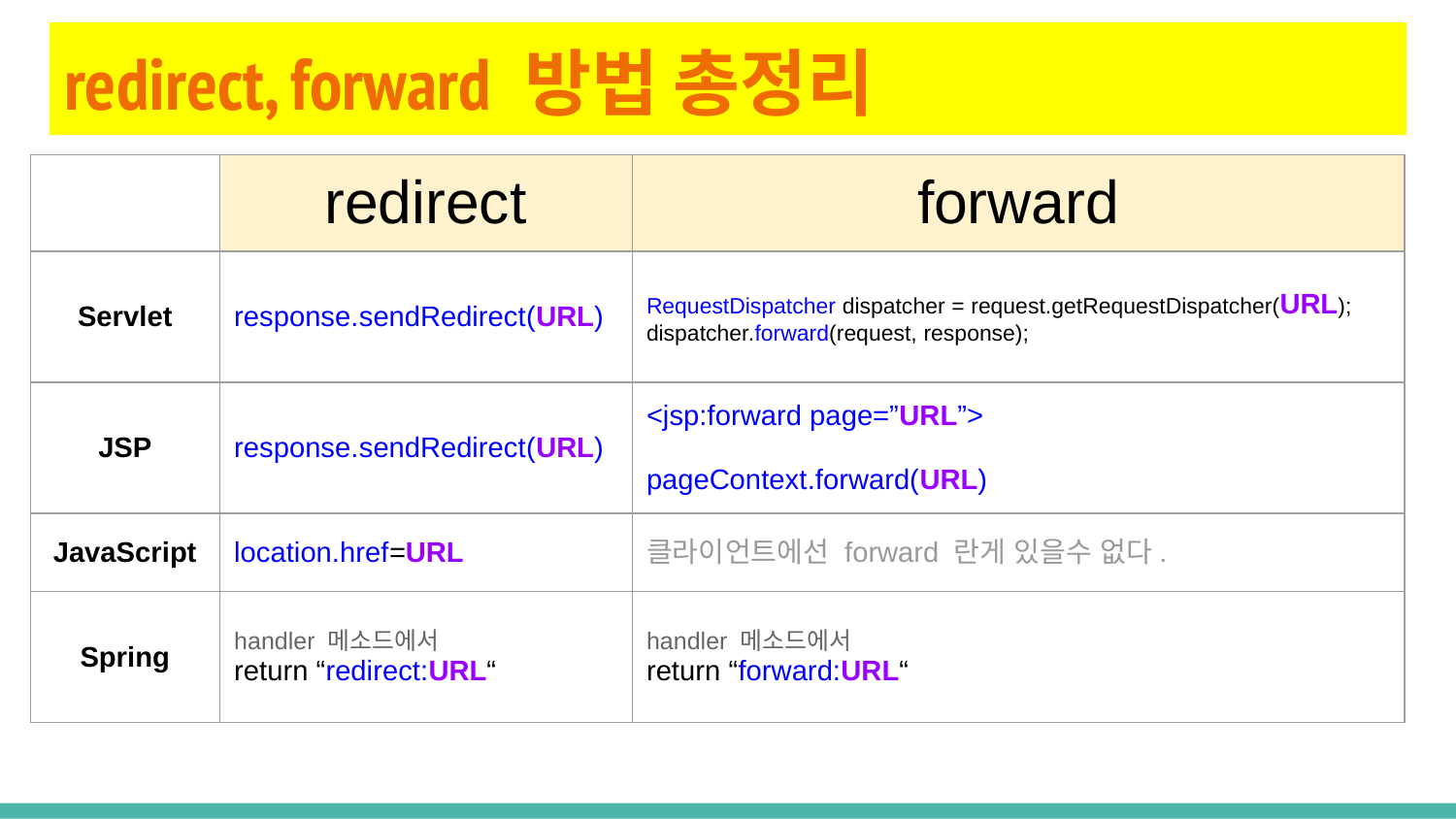

# redirect, forward 방법 총정리
|  | redirect | forward |
| --- | --- | --- |
| Servlet | response.sendRedirect(URL) | RequestDispatcher dispatcher = request.getRequestDispatcher(URL); dispatcher.forward(request, response); |
| JSP | response.sendRedirect(URL) | <jsp:forward page=”URL”> pageContext.forward(URL) |
| JavaScript | location.href=URL | 클라이언트에선 forward 란게 있을수 없다. |
| Spring | handler 메소드에서 return “redirect:URL“ | handler 메소드에서 return “forward:URL“ |